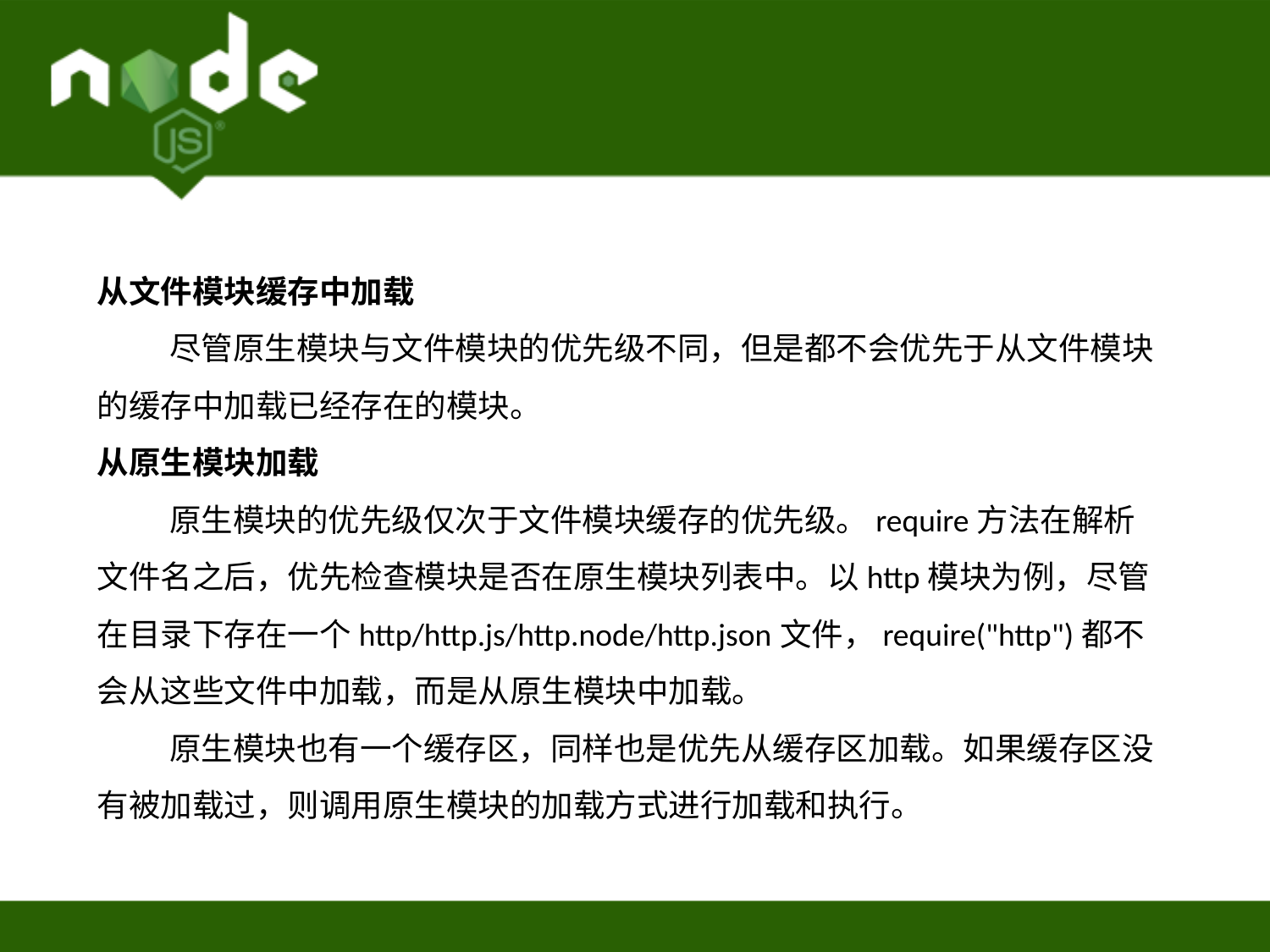

从文件模块缓存中加载
         尽管原生模块与文件模块的优先级不同，但是都不会优先于从文件模块的缓存中加载已经存在的模块。
从原生模块加载
         原生模块的优先级仅次于文件模块缓存的优先级。require方法在解析文件名之后，优先检查模块是否在原生模块列表中。以http模块为例，尽管在目录下存在一个http/http.js/http.node/http.json文件，require("http")都不会从这些文件中加载，而是从原生模块中加载。
         原生模块也有一个缓存区，同样也是优先从缓存区加载。如果缓存区没有被加载过，则调用原生模块的加载方式进行加载和执行。